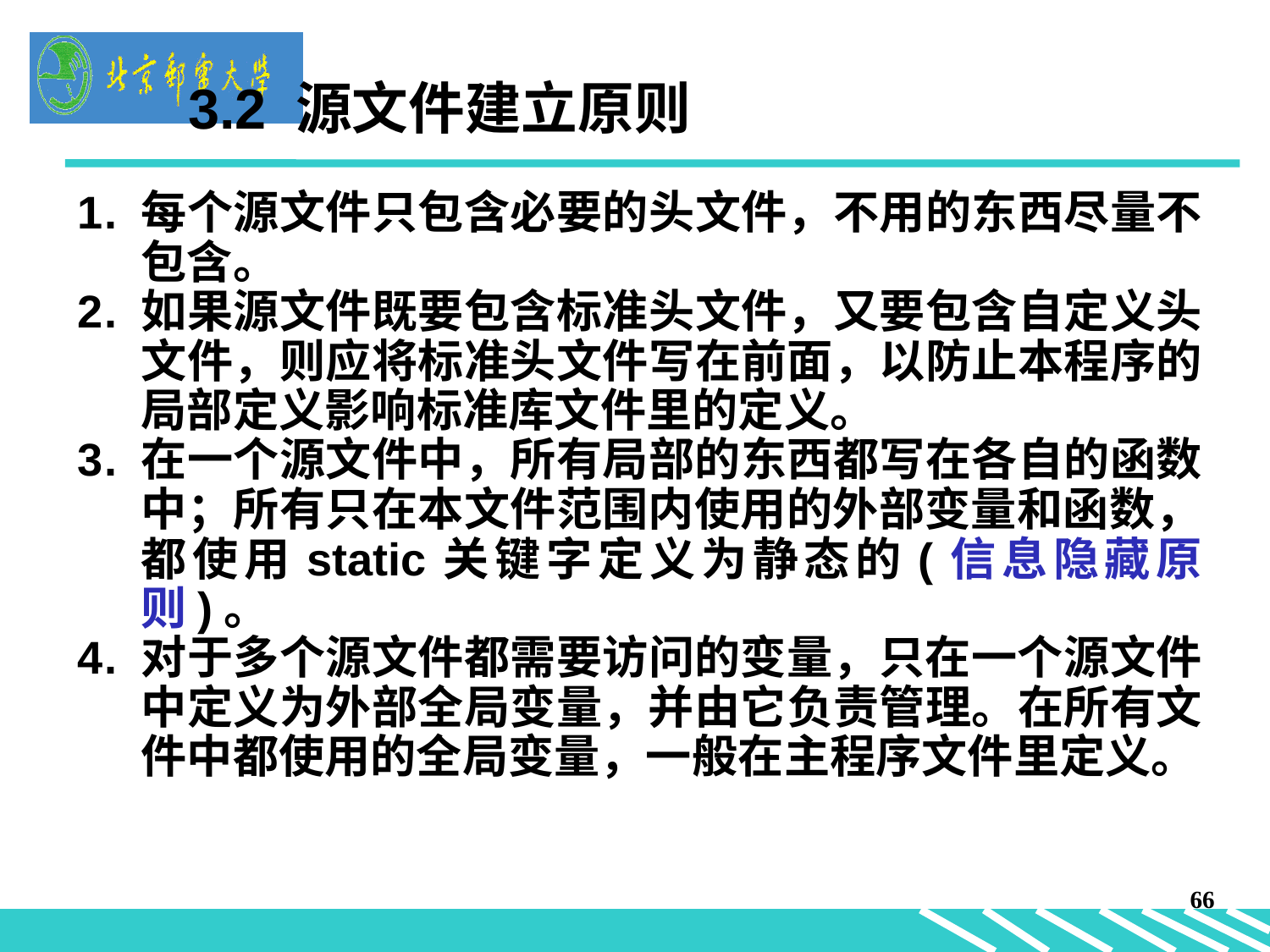

3.2 源文件建立原则
每个源文件只包含必要的头文件，不用的东西尽量不包含。
如果源文件既要包含标准头文件，又要包含自定义头文件，则应将标准头文件写在前面，以防止本程序的局部定义影响标准库文件里的定义。
在一个源文件中，所有局部的东西都写在各自的函数中；所有只在本文件范围内使用的外部变量和函数，都使用static关键字定义为静态的(信息隐藏原则)。
对于多个源文件都需要访问的变量，只在一个源文件中定义为外部全局变量，并由它负责管理。在所有文件中都使用的全局变量，一般在主程序文件里定义。

66